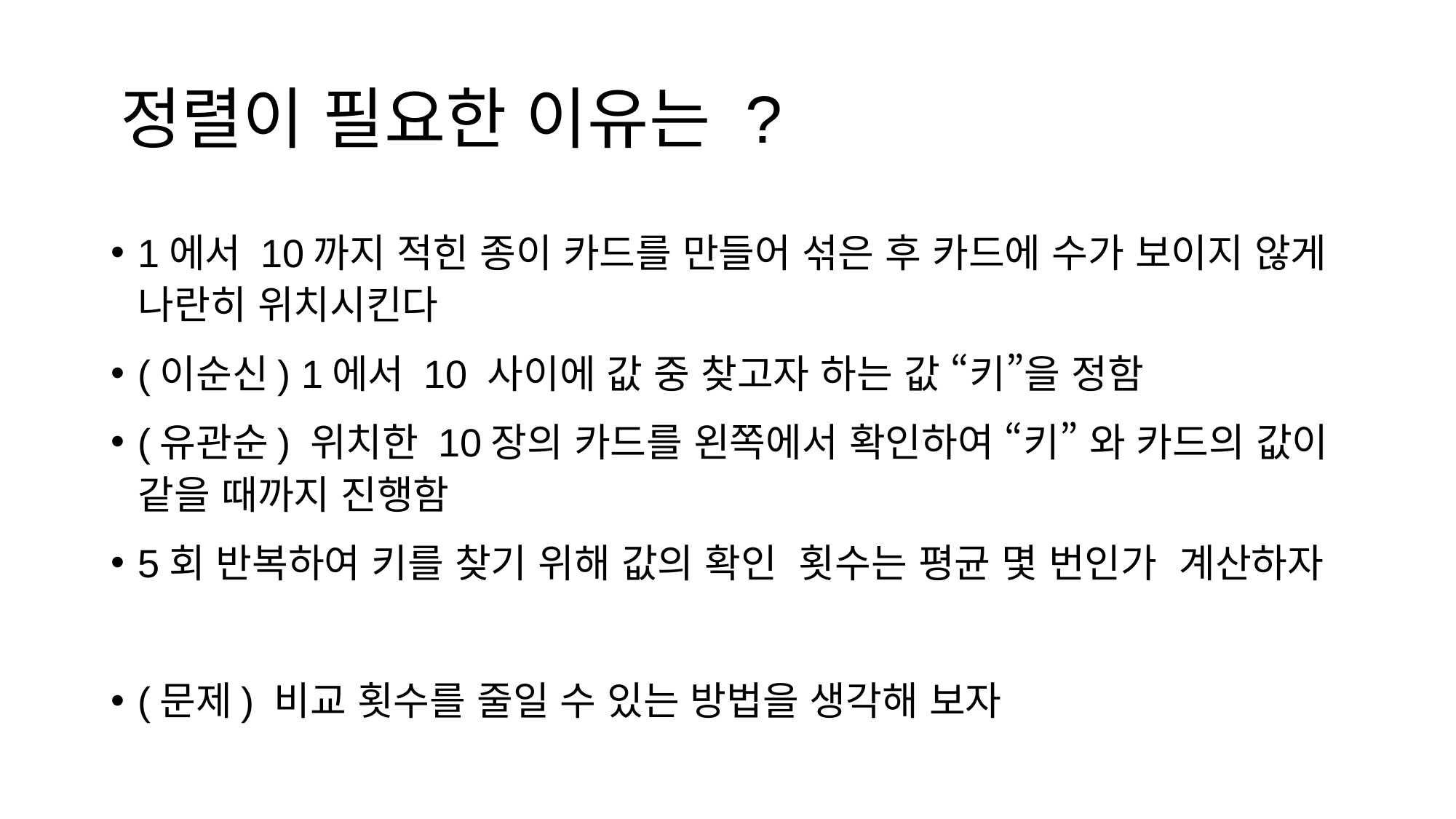

# 정렬이 필요한 이유는 ?
1에서 10까지 적힌 종이 카드를 만들어 섞은 후 카드에 수가 보이지 않게 나란히 위치시킨다
(이순신) 1에서 10 사이에 값 중 찾고자 하는 값 “키”을 정함
(유관순) 위치한 10장의 카드를 왼쪽에서 확인하여 “키” 와 카드의 값이 같을 때까지 진행함
5회 반복하여 키를 찾기 위해 값의 확인  횟수는 평균 몇 번인가  계산하자

(문제) 비교 횟수를 줄일 수 있는 방법을 생각해 보자